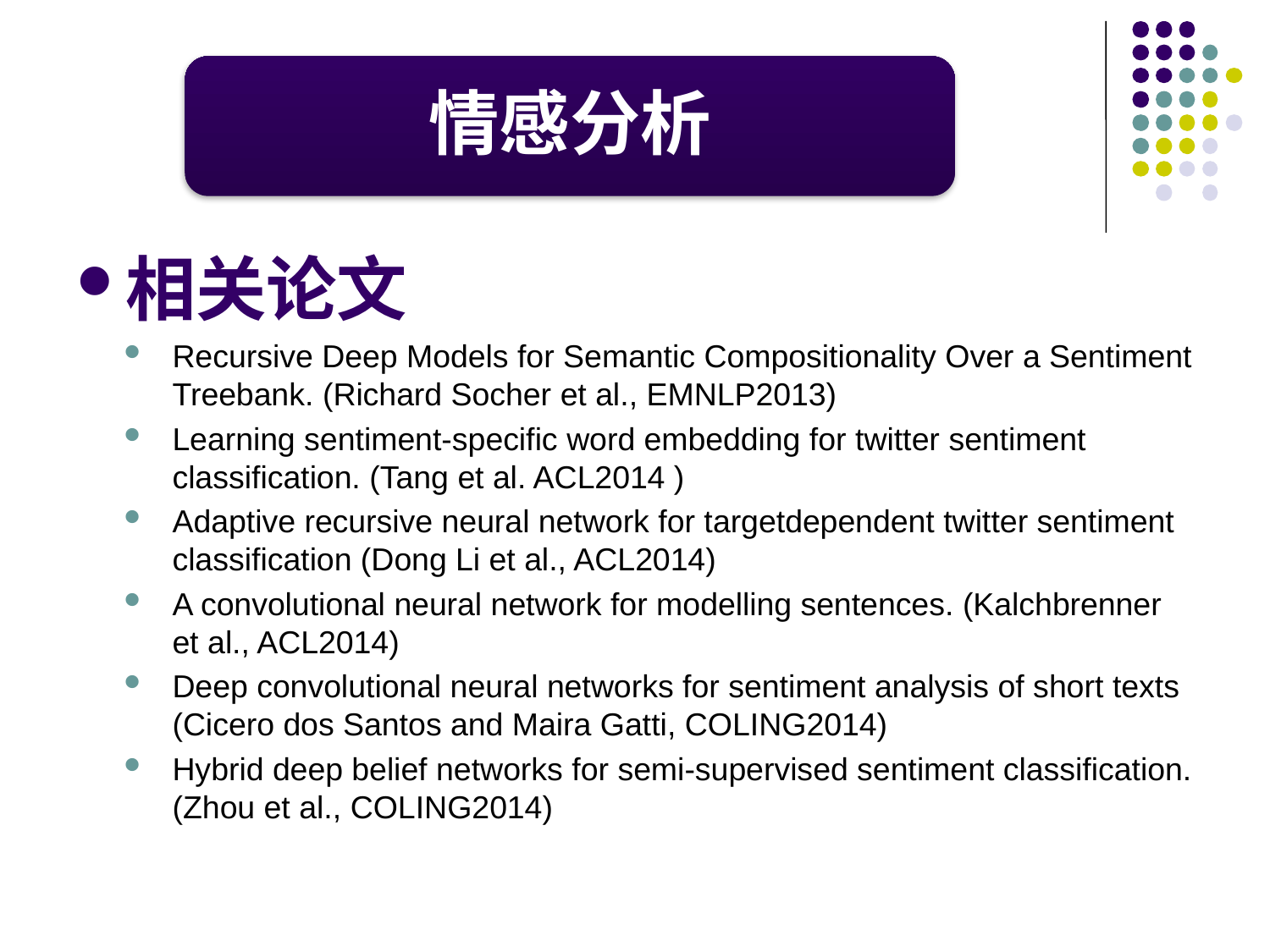

相关论文
Recursive Deep Models for Semantic Compositionality Over a Sentiment Treebank. (Richard Socher et al., EMNLP2013)
Learning sentiment-specific word embedding for twitter sentiment classification. (Tang et al. ACL2014 )
Adaptive recursive neural network for targetdependent twitter sentiment classification (Dong Li et al., ACL2014)
A convolutional neural network for modelling sentences. (Kalchbrenner et al., ACL2014)
Deep convolutional neural networks for sentiment analysis of short texts (Cicero dos Santos and Maira Gatti, COLING2014)
Hybrid deep belief networks for semi-supervised sentiment classification. (Zhou et al., COLING2014)

情感分析